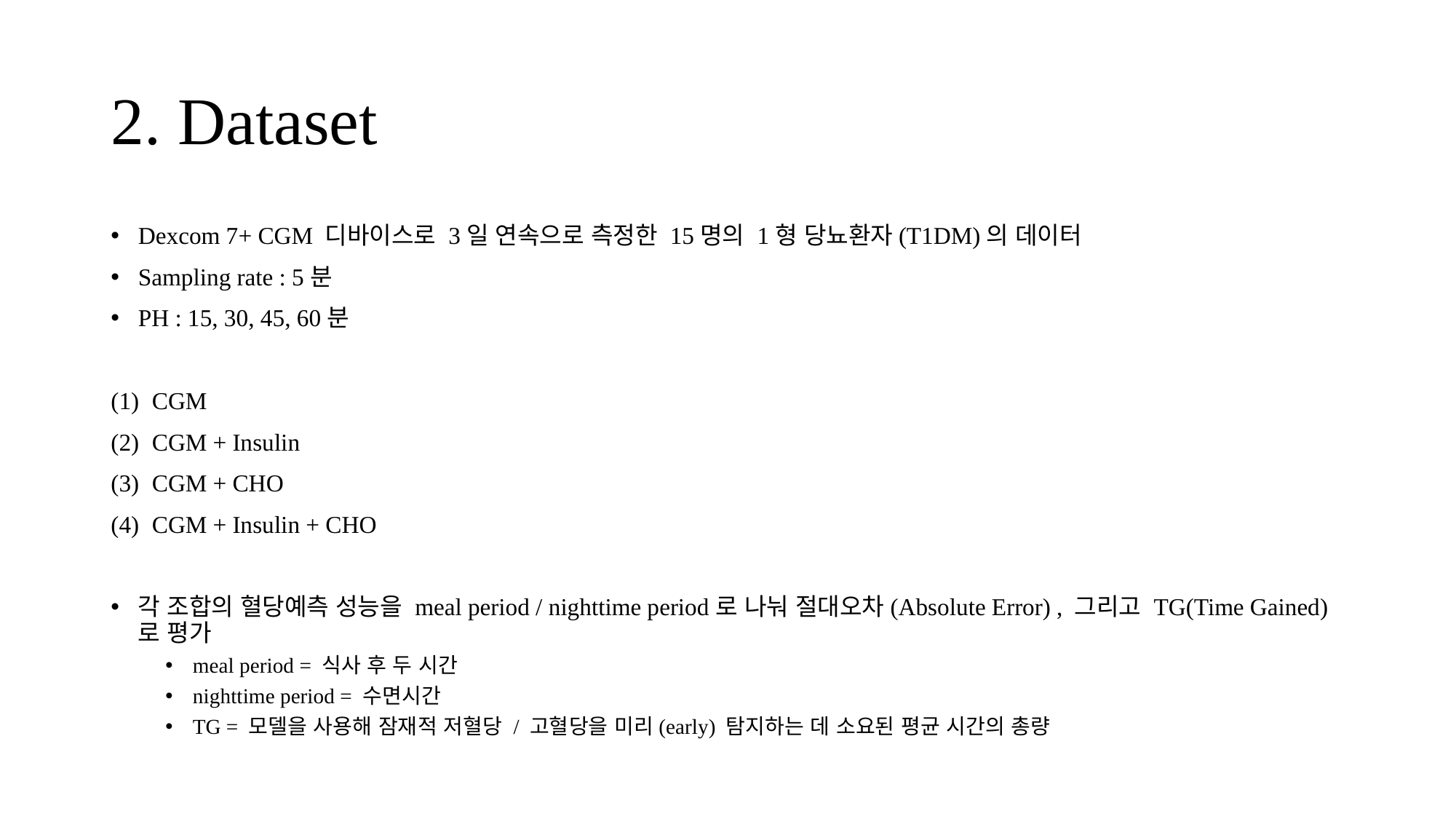

# 2. Dataset
Dexcom 7+ CGM 디바이스로 3일 연속으로 측정한 15명의 1형 당뇨환자(T1DM)의 데이터
Sampling rate : 5분
PH : 15, 30, 45, 60분

CGM
CGM + Insulin
CGM + CHO
CGM + Insulin + CHO

각 조합의 혈당예측 성능을 meal period / nighttime period로 나눠 절대오차(Absolute Error) , 그리고 TG(Time Gained)로 평가
meal period = 식사 후 두 시간
nighttime period = 수면시간
TG = 모델을 사용해 잠재적 저혈당 / 고혈당을 미리(early) 탐지하는 데 소요된 평균 시간의 총량